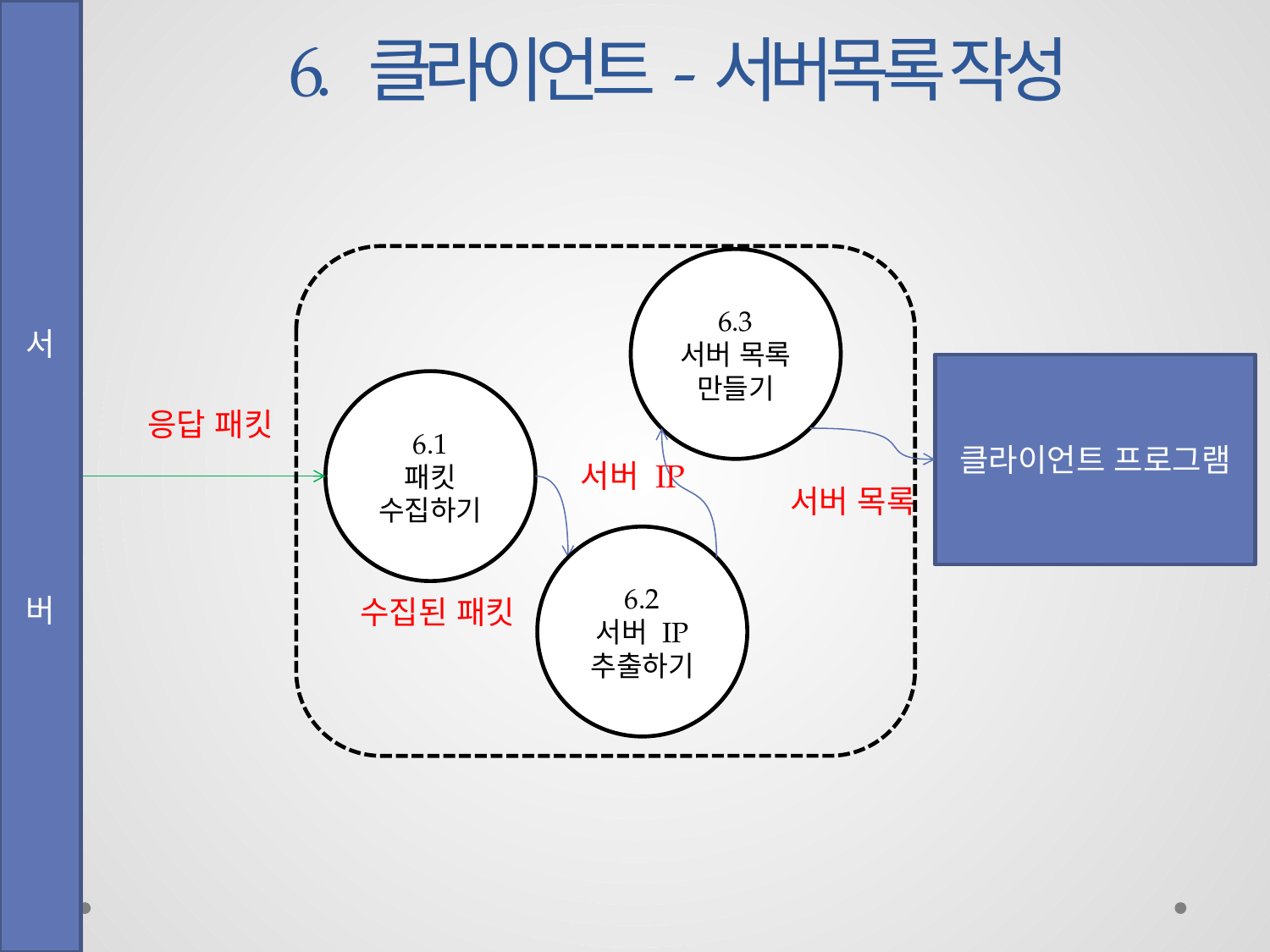

# 6. 클라이언트-서버목록 작성
서

버

6.3
서버 목록
만들기
클라이언트 프로그램
6.1
패킷 수집하기
응답 패킷
서버 IP
서버 목록
6.2
서버 IP 추출하기
수집된 패킷